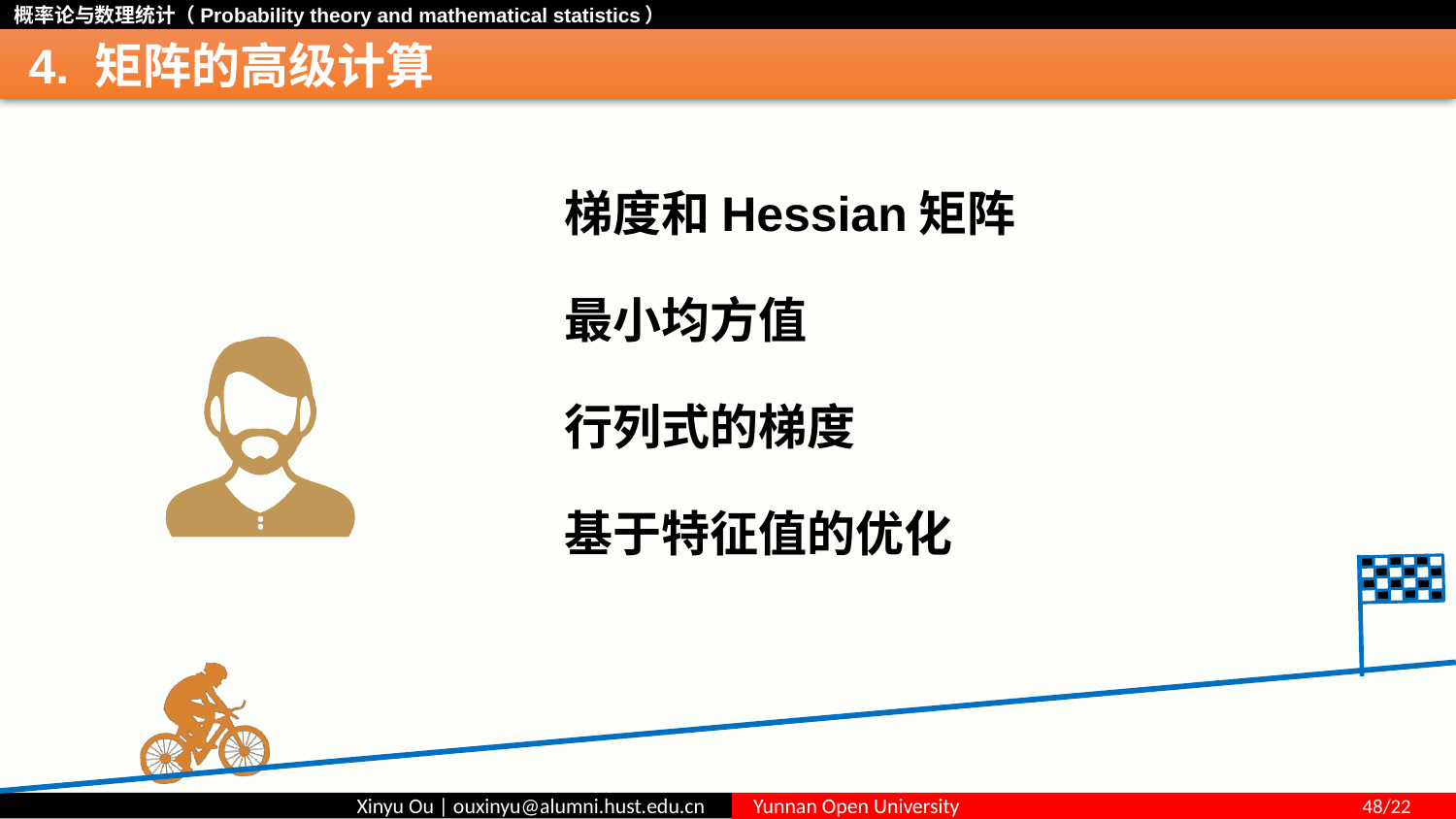

# 4. 矩阵的高级计算
梯度和Hessian矩阵
最小均方值
行列式的梯度
基于特征值的优化